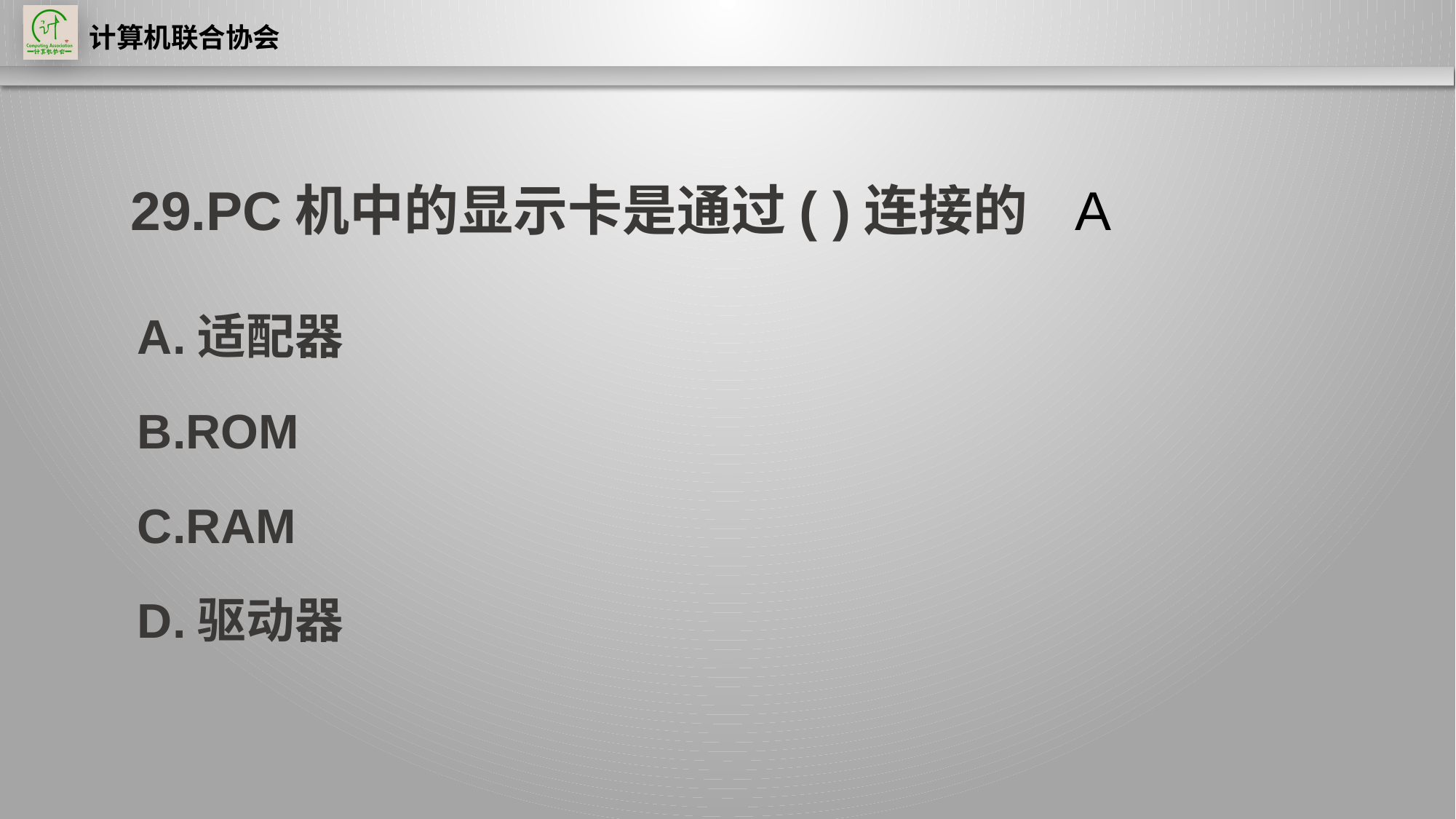

29.PC机中的显示卡是通过( )连接的
A
A.适配器
B.ROM
C.RAM
D.驱动器